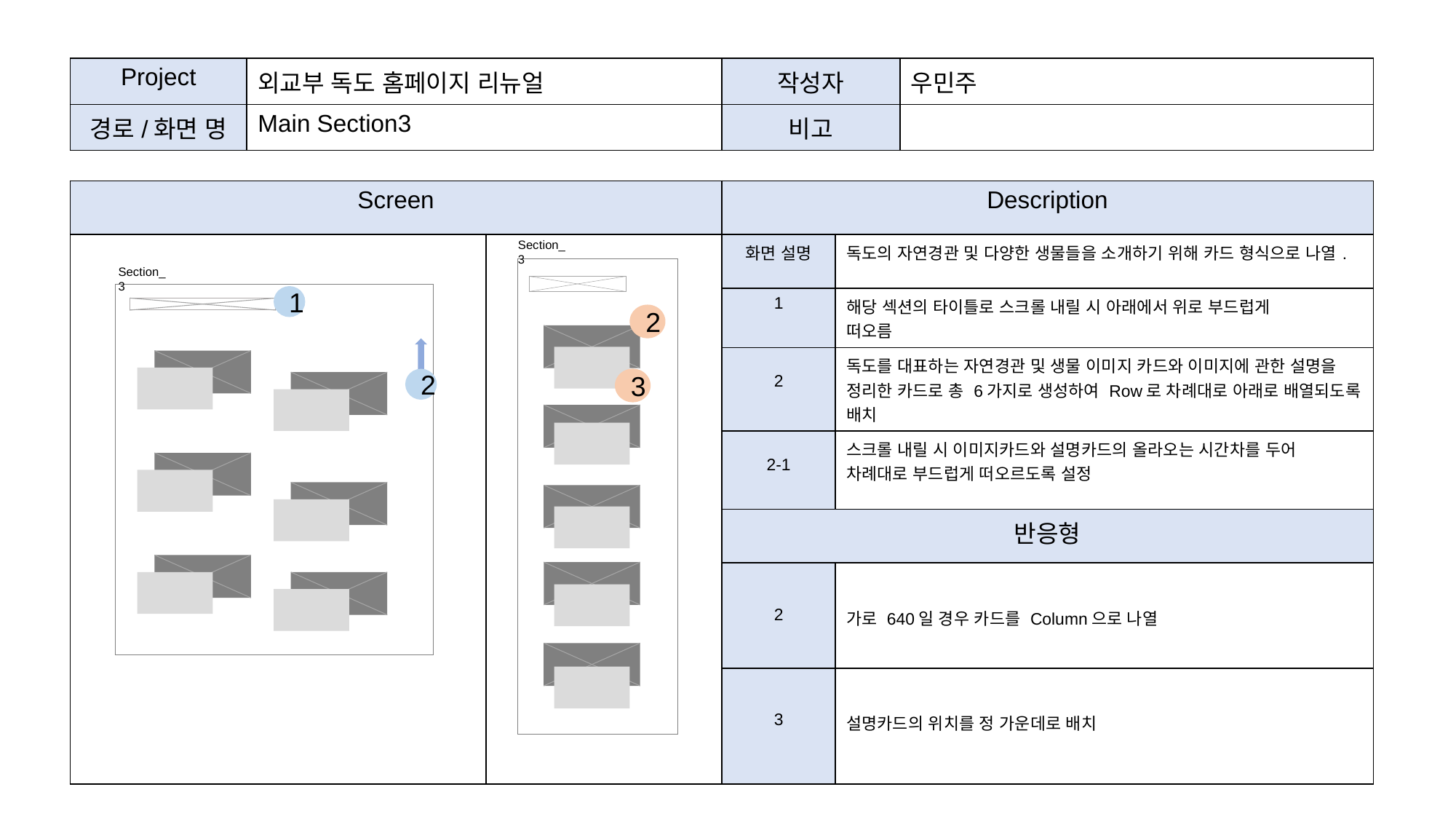

| Project | 외교부 독도 홈페이지 리뉴얼 | 작성자 | 우민주 |
| --- | --- | --- | --- |
| 경로/화면 명 | Main Section3 | 비고 |  |
| Screen |  | Description |  |
| --- | --- | --- | --- |
|  |  | 화면 설명 | 독도의 자연경관 및 다양한 생물들을 소개하기 위해 카드 형식으로 나열. |
|  |  | 1 | 해당 섹션의 타이틀로 스크롤 내릴 시 아래에서 위로 부드럽게 떠오름 |
|  |  | 2 | 독도를 대표하는 자연경관 및 생물 이미지 카드와 이미지에 관한 설명을 정리한 카드로 총 6가지로 생성하여 Row로 차례대로 아래로 배열되도록 배치 |
|  |  | 2-1 | 스크롤 내릴 시 이미지카드와 설명카드의 올라오는 시간차를 두어 차례대로 부드럽게 떠오르도록 설정 |
|  |  | 반응형 |  |
|  |  | 2 | 가로 640일 경우 카드를 Column으로 나열 |
|  |  | 3 | 설명카드의 위치를 정 가운데로 배치 |
Section_3
Section_3

1

2

3
2